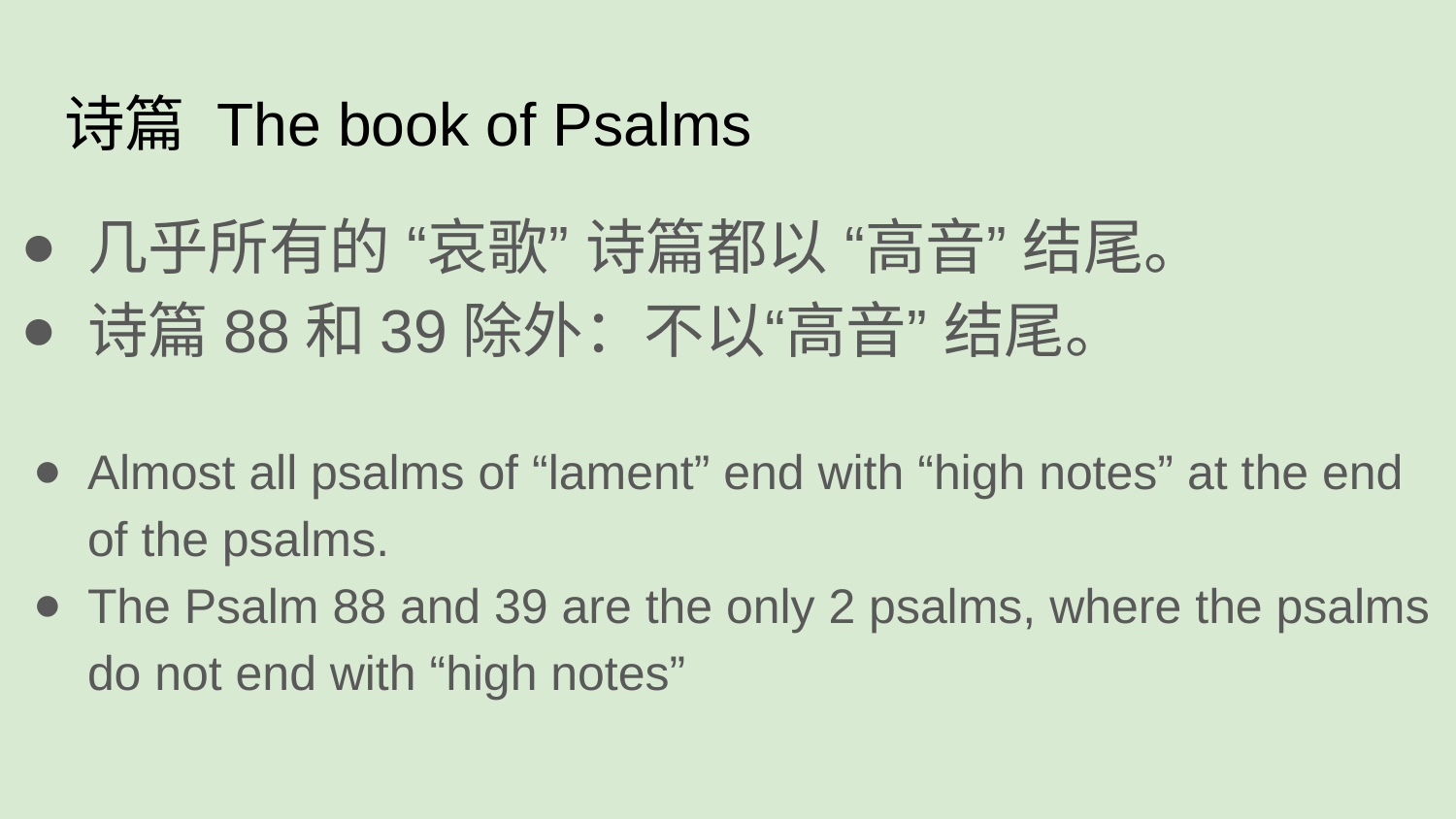

# 诗篇 The book of Psalms
几乎所有的 “哀歌” 诗篇都以 “高音” 结尾。
诗篇88和39除外：不以“高音” 结尾。

Almost all psalms of “lament” end with “high notes” at the end of the psalms.
The Psalm 88 and 39 are the only 2 psalms, where the psalms do not end with “high notes”